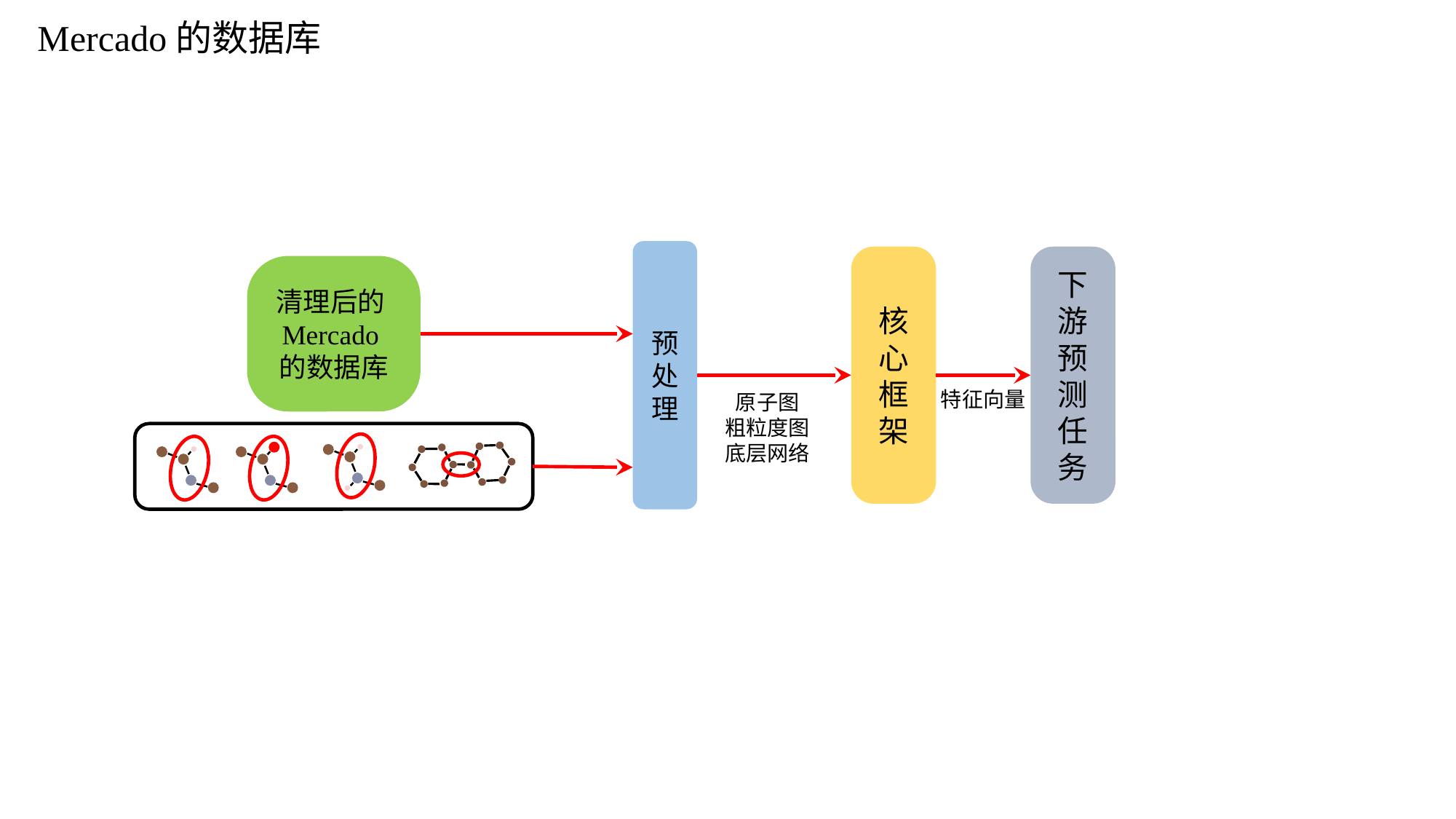

Mercado的数据库
预处理
核心框架
下游预测任务
清理后的Mercado的数据库
特征向量
原子图
粗粒度图
底层网络